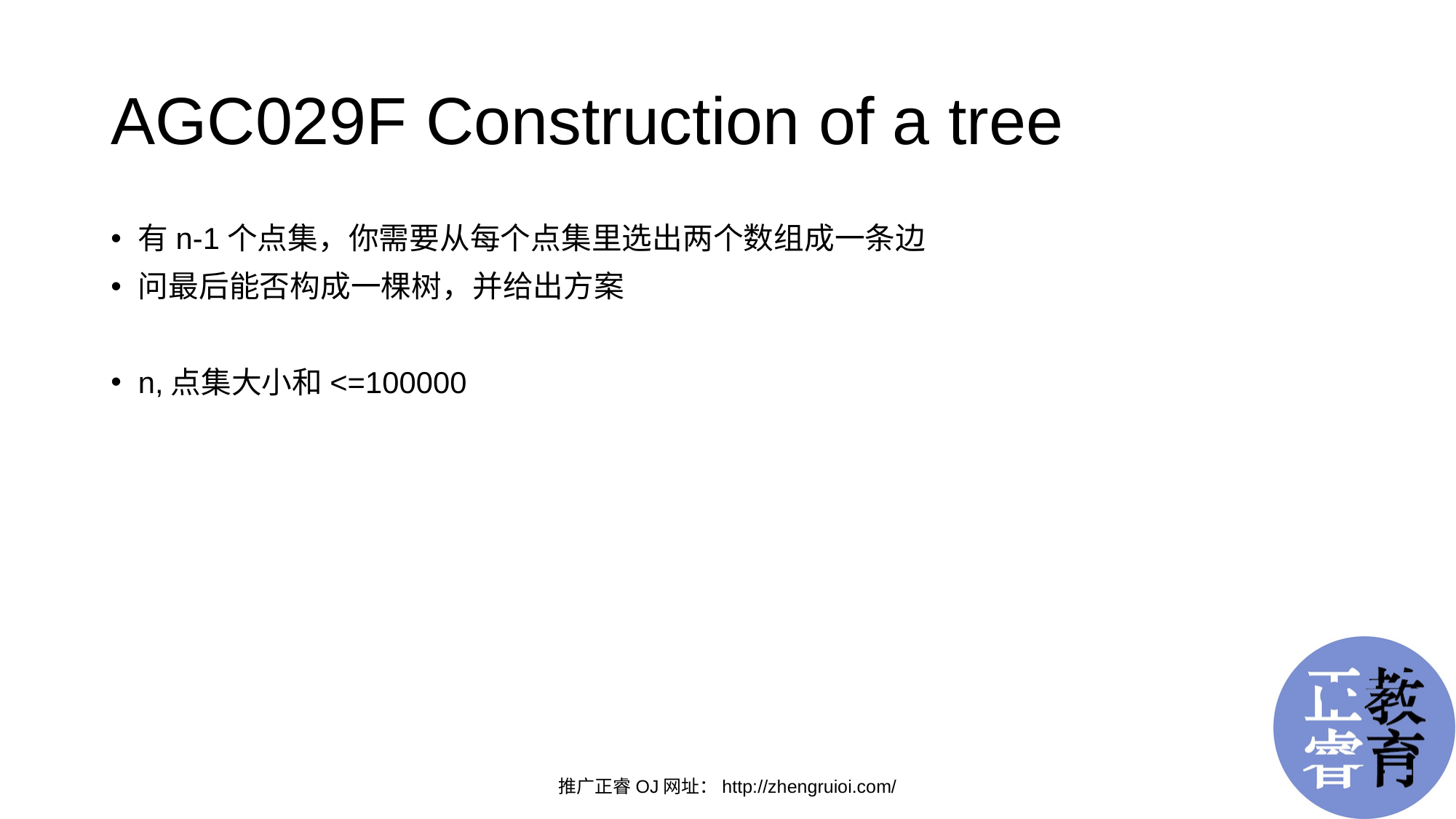

# AGC029F Construction of a tree
有n-1个点集，你需要从每个点集里选出两个数组成一条边
问最后能否构成一棵树，并给出方案

n,点集大小和<=100000